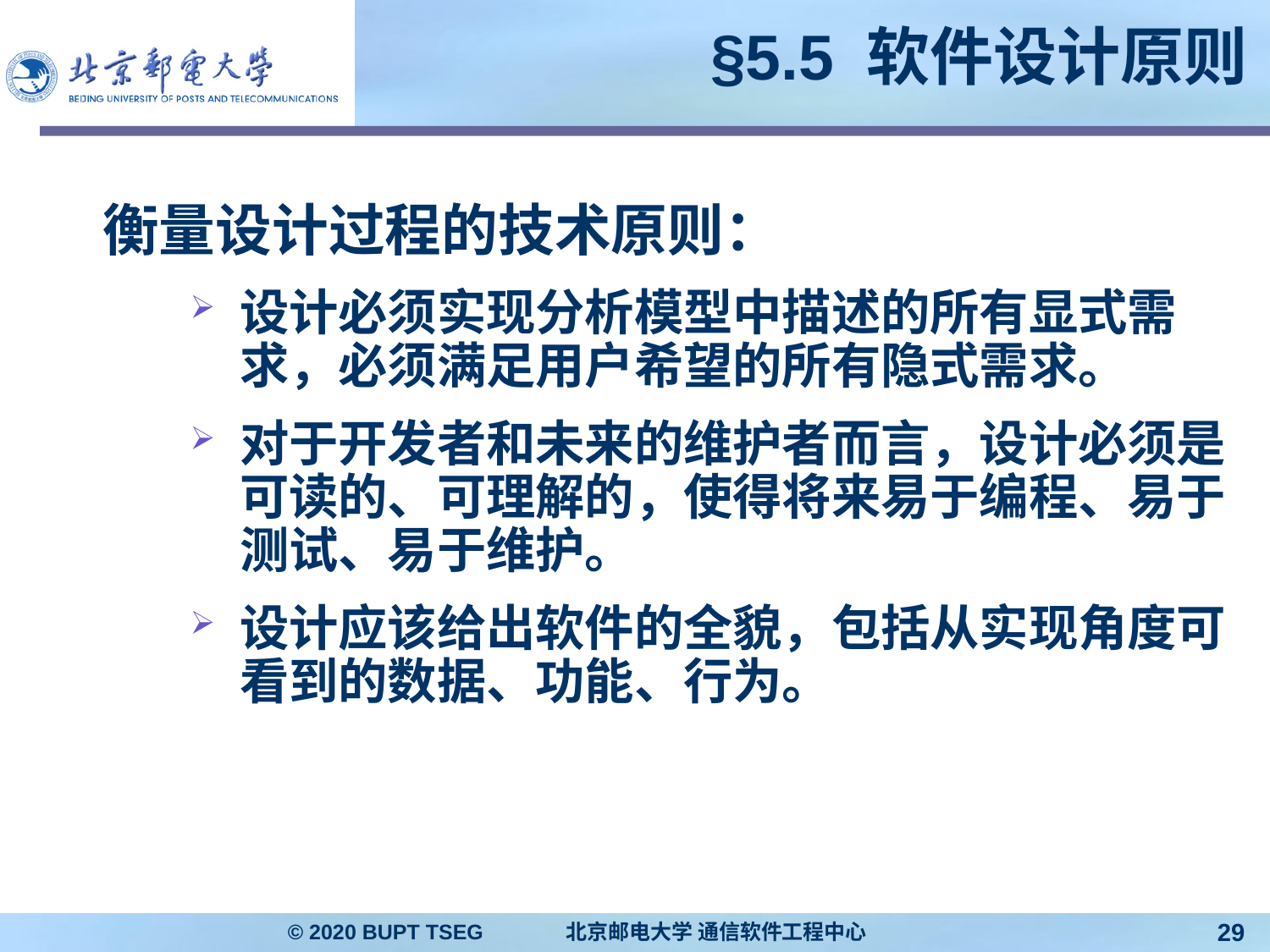

# §5.5 软件设计原则
衡量设计过程的技术原则：
设计必须实现分析模型中描述的所有显式需求，必须满足用户希望的所有隐式需求。
对于开发者和未来的维护者而言，设计必须是可读的、可理解的，使得将来易于编程、易于测试、易于维护。
设计应该给出软件的全貌，包括从实现角度可看到的数据、功能、行为。
© 2020 BUPT TSEG             北京邮电大学 通信软件工程中心